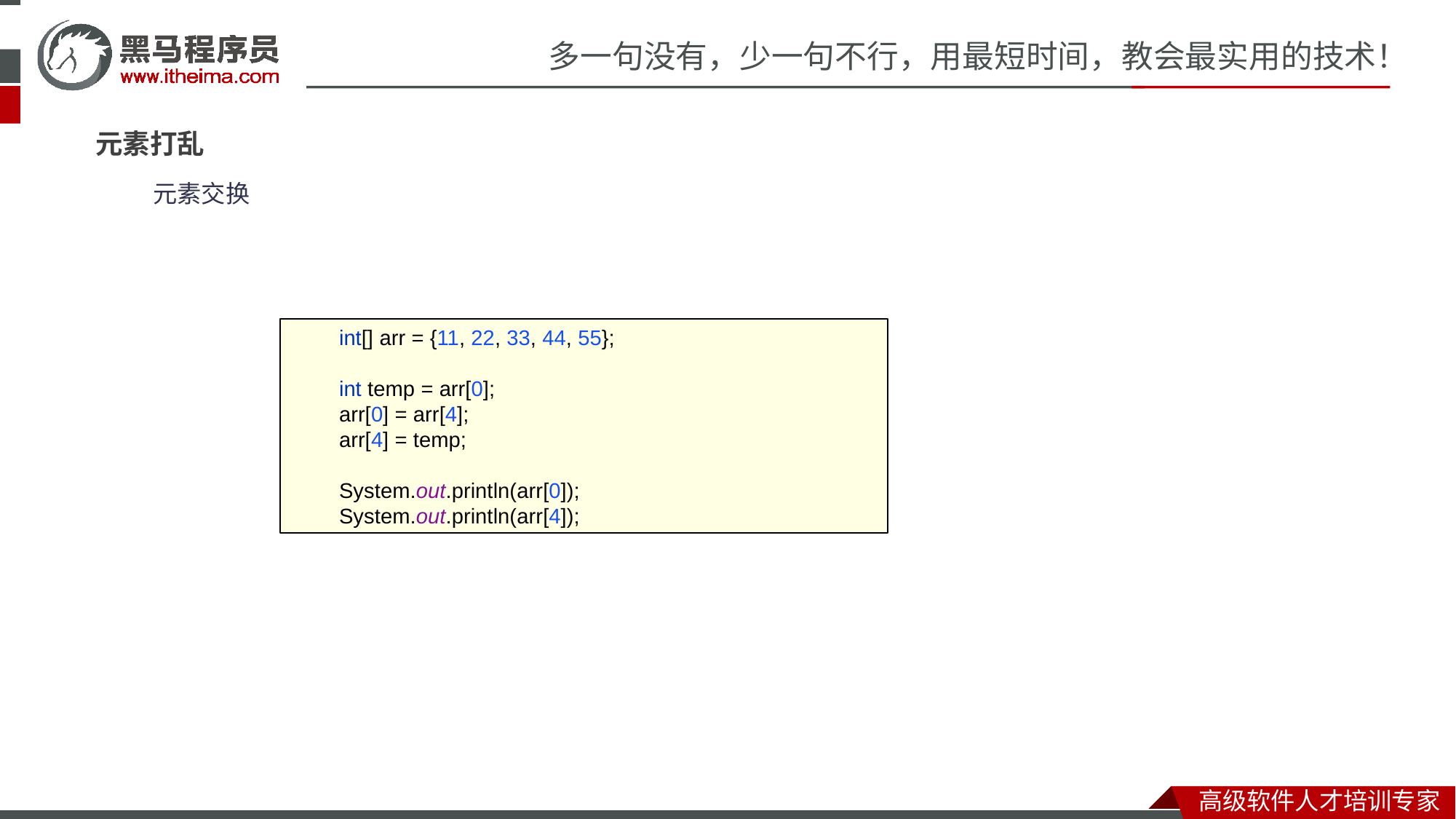

元素打乱
元素交换
        int[] arr = {11, 22, 33, 44, 55};
        int temp = arr[0];
        arr[0] = arr[4];
        arr[4] = temp;
        System.out.println(arr[0]);
        System.out.println(arr[4]);